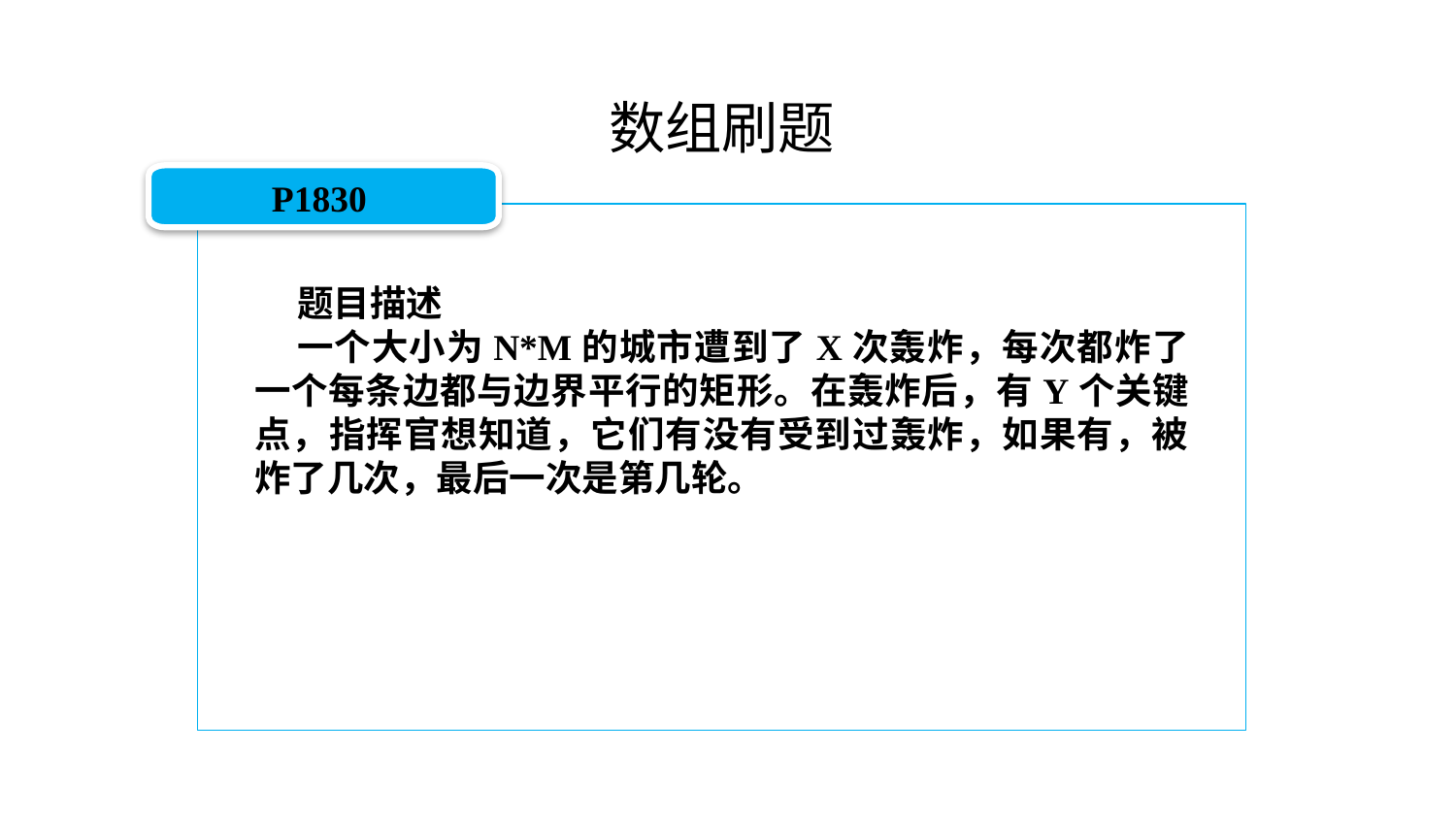

数组刷题

P1830
题目描述
一个大小为N*M的城市遭到了X次轰炸，每次都炸了一个每条边都与边界平行的矩形。在轰炸后，有Y个关键点，指挥官想知道，它们有没有受到过轰炸，如果有，被炸了几次，最后一次是第几轮。

15